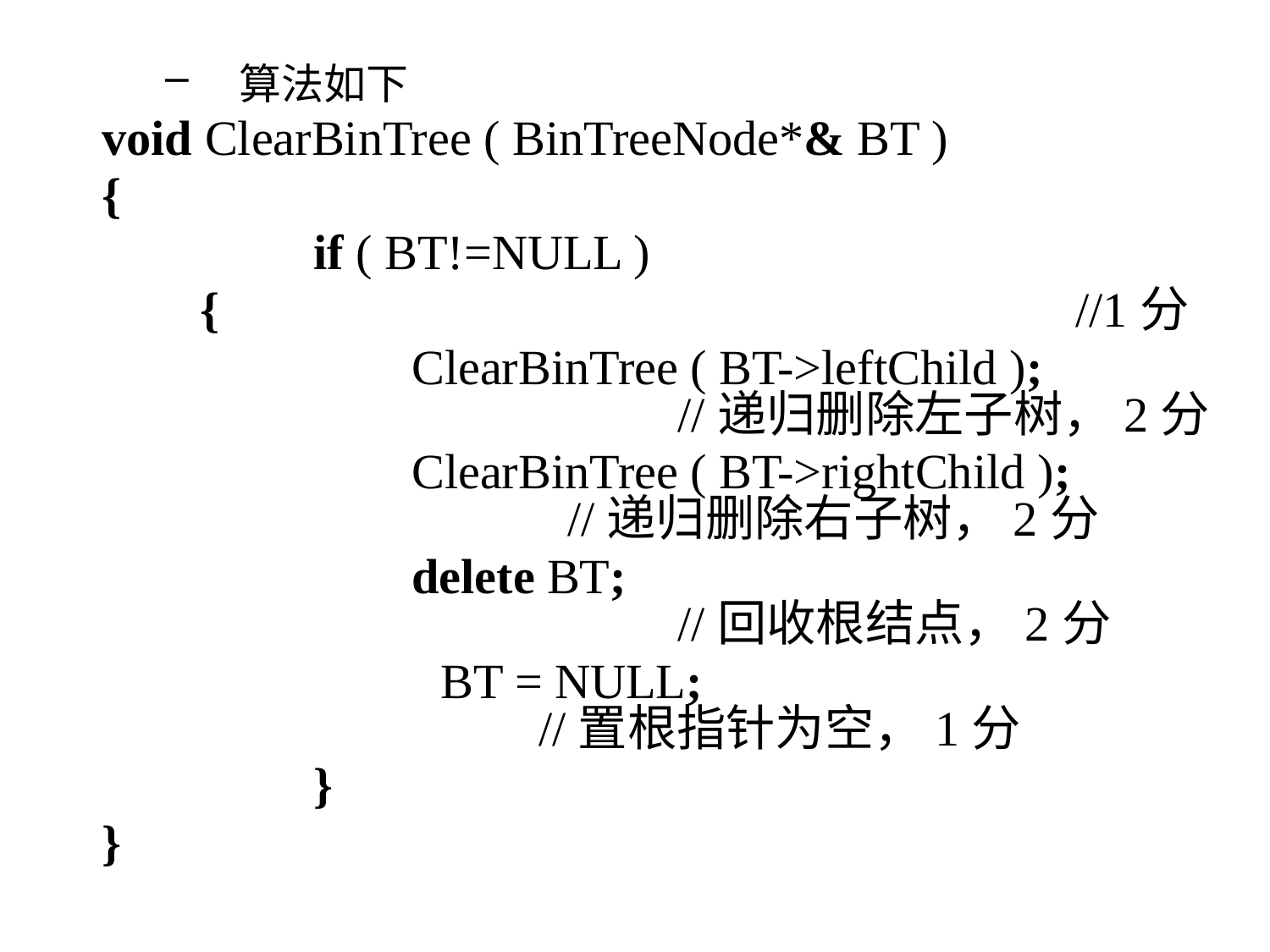

算法如下
void ClearBinTree ( BinTreeNode*& BT )
{
		if ( BT!=NULL )
        {                    					//1分
        	        ClearBinTree ( BT->leftChild );       				         //递归删除左子树，2分
		        ClearBinTree ( BT->rightChild );      				//递归删除右子树，2分
		        delete BT;                  						         //回收根结点，2分
			BT = NULL;                    					        //置根指针为空，1分
		}
}